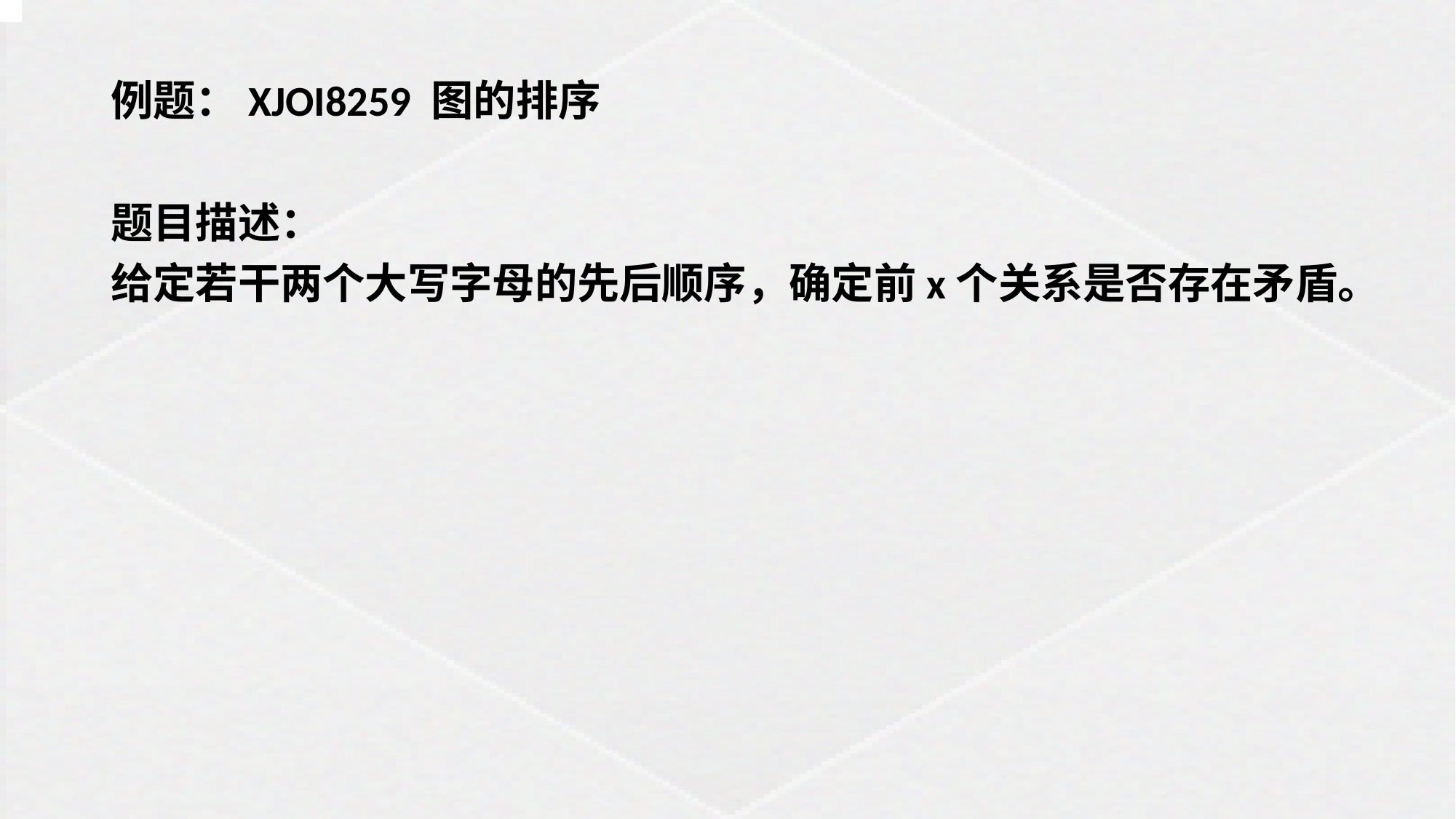

例题：XJOI8259 图的排序

题目描述：
给定若干两个大写字母的先后顺序，确定前x个关系是否存在矛盾。